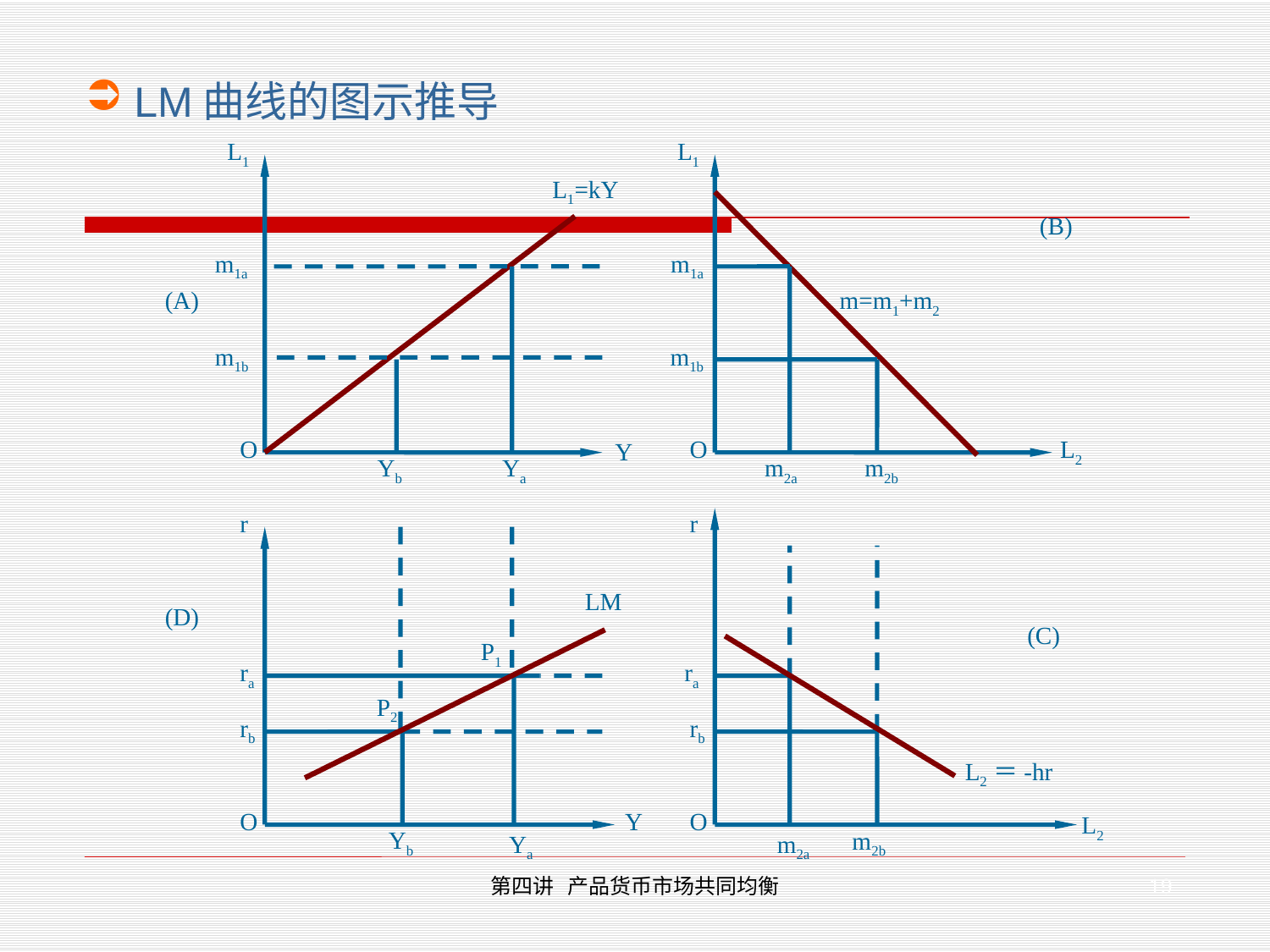

LM曲线的图示推导
L1
L1

L1=kY

(B)

m1a
m1a

(A)
m=m1+m2
m1b
m1b

O
O
L2
Y

Yb
Ya

m2a
m2b
r
r

LM
(D)
(C)

P1

ra
ra

P2
rb
rb

L2＝-hr
Y
O
O
L2

Yb

m2b
Ya
m2a
19
第四讲   产品货币市场共同均衡